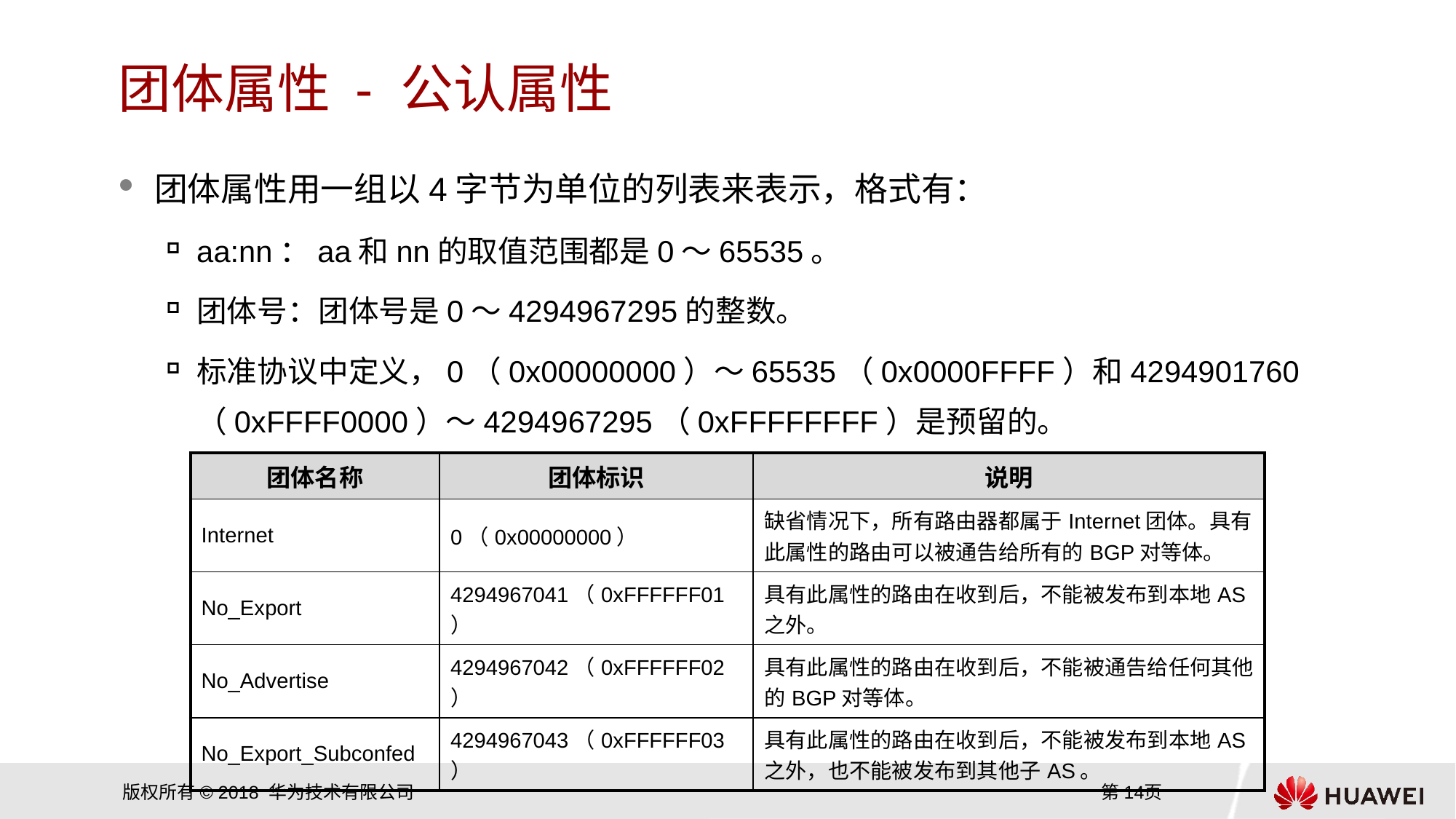

# 团体属性 - 公认属性
团体属性用一组以4字节为单位的列表来表示，格式有：
aa:nn：aa和nn的取值范围都是0～65535。
团体号：团体号是0～4294967295的整数。
标准协议中定义，0（0x00000000）～65535（0x0000FFFF）和4294901760（0xFFFF0000）～4294967295（0xFFFFFFFF）是预留的。
| 团体名称 | 团体标识 | 说明 |
| --- | --- | --- |
| Internet | 0（0x00000000） | 缺省情况下，所有路由器都属于Internet团体。具有此属性的路由可以被通告给所有的BGP对等体。 |
| No\_Export | 4294967041（0xFFFFFF01） | 具有此属性的路由在收到后，不能被发布到本地AS之外。 |
| No\_Advertise | 4294967042（0xFFFFFF02） | 具有此属性的路由在收到后，不能被通告给任何其他的BGP对等体。 |
| No\_Export\_Subconfed | 4294967043（0xFFFFFF03） | 具有此属性的路由在收到后，不能被发布到本地AS之外，也不能被发布到其他子AS。 |